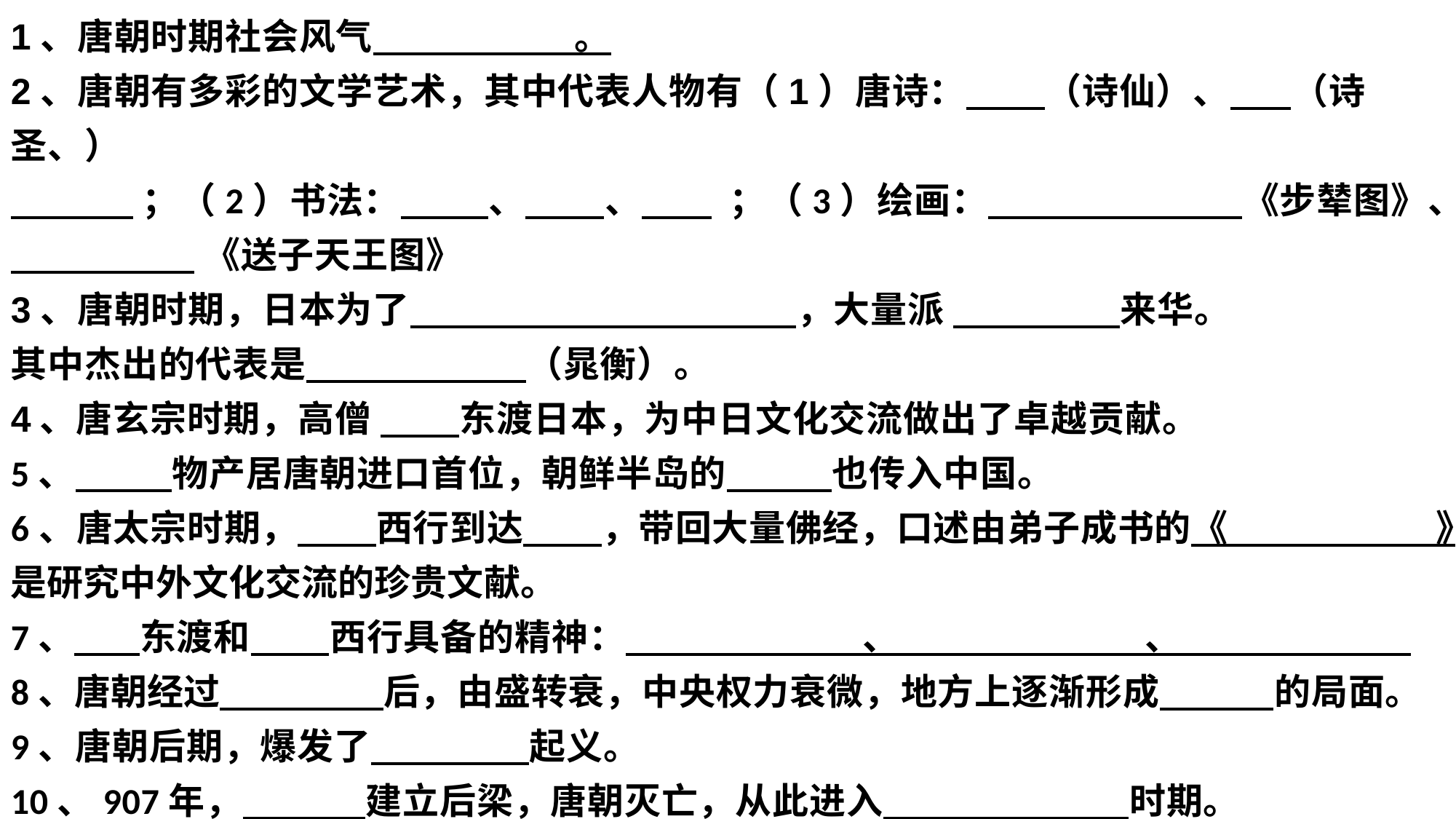

1、唐朝时期社会风气                       。
2、唐朝有多彩的文学艺术，其中代表人物有（1）唐诗：         （诗仙）、       （诗圣、）
              ；（2）书法：          、         、          ；（3）绘画：                             《步辇图》、
                     《送子天王图》
3、唐朝时期，日本为了                                            ，大量派                    来华。
其中杰出的代表是                         （晁衡）。
4、唐玄宗时期，高僧          东渡日本，为中日文化交流做出了卓越贡献。
5、           物产居唐朝进口首位，朝鲜半岛的            也传入中国。
6、唐太宗时期，         西行到达         ，带回大量佛经，口述由弟子成书的《                        》，
是研究中外文化交流的珍贵文献。
7、        东渡和         西行具备的精神：                           、                            、
8、唐朝经过                    后，由盛转衰，中央权力衰微，地方上逐渐形成             的局面。
9、唐朝后期，爆发了                  起义。
10、907年，              建立后梁，唐朝灭亡，从此进入                            时期。